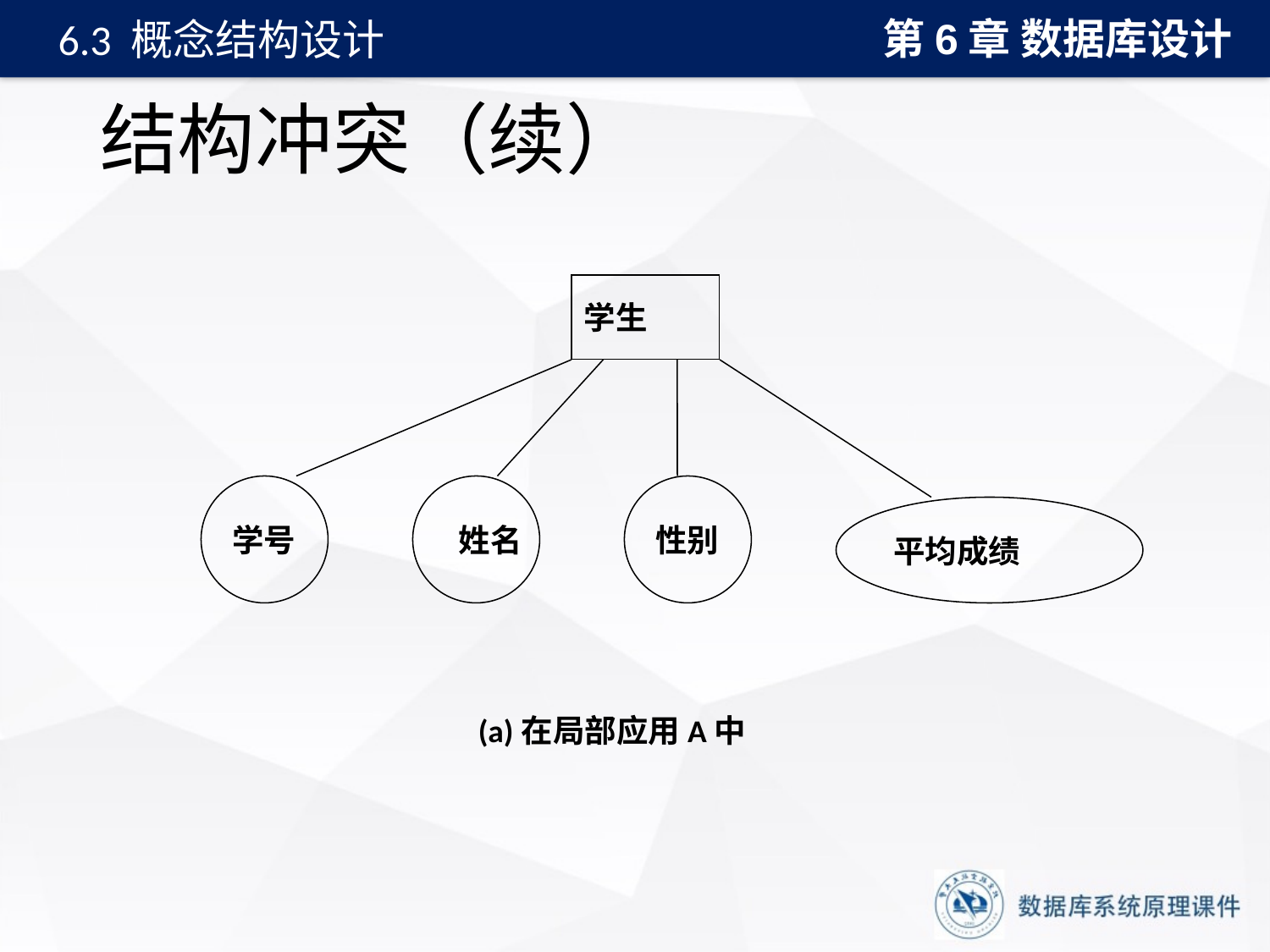

第6章 数据库设计
6.3 概念结构设计
# 结构冲突（续）
学生

学号
 姓名
性别
平均成绩
(a)在局部应用A中